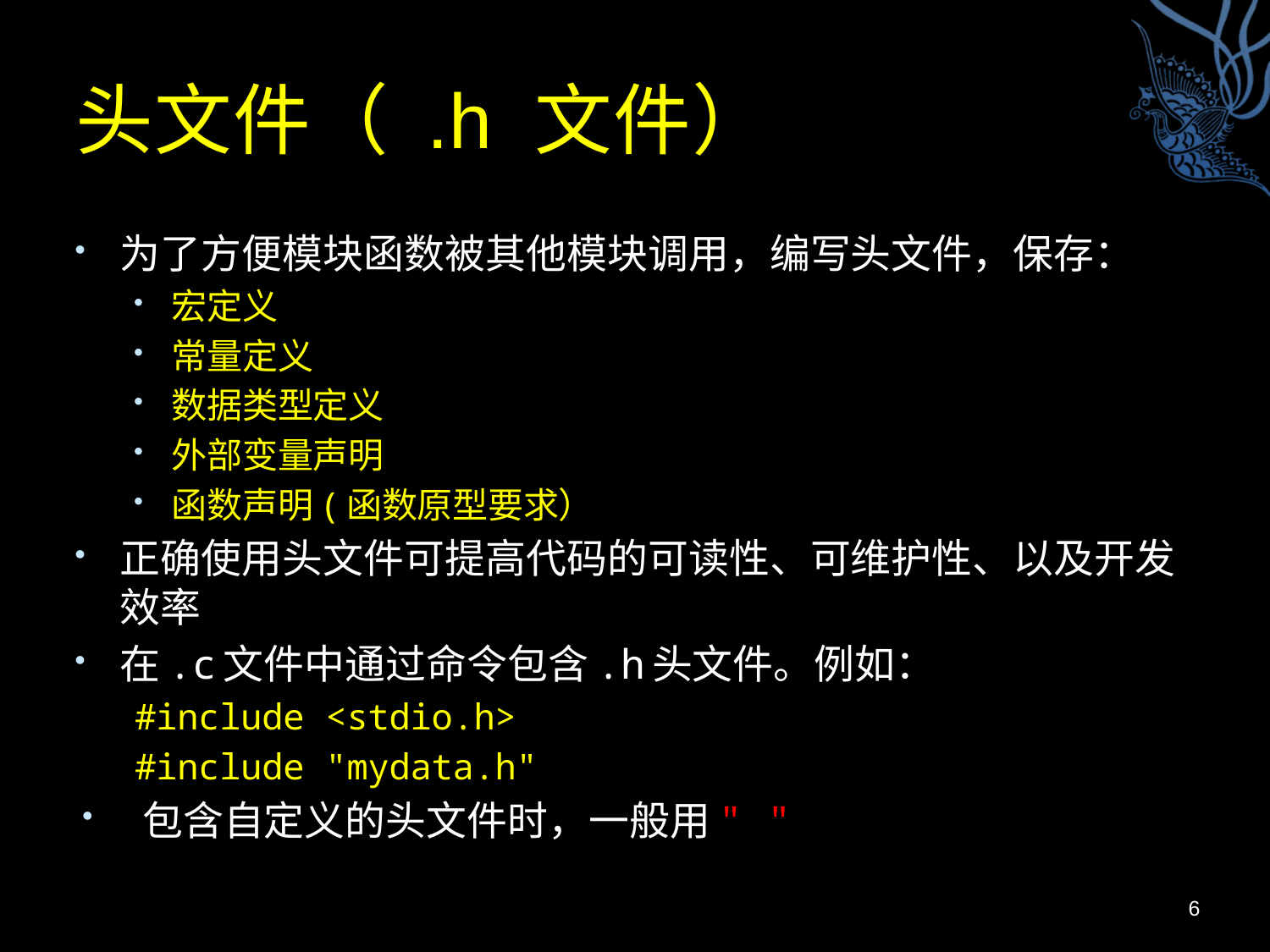

# 头文件（ .h 文件）
为了方便模块函数被其他模块调用，编写头文件，保存：
宏定义
常量定义
数据类型定义
外部变量声明
函数声明(函数原型要求）
正确使用头文件可提高代码的可读性、可维护性、以及开发效率
在.c文件中通过命令包含.h头文件。例如：
#include <stdio.h>
#include "mydata.h"
包含自定义的头文件时，一般用" "

6